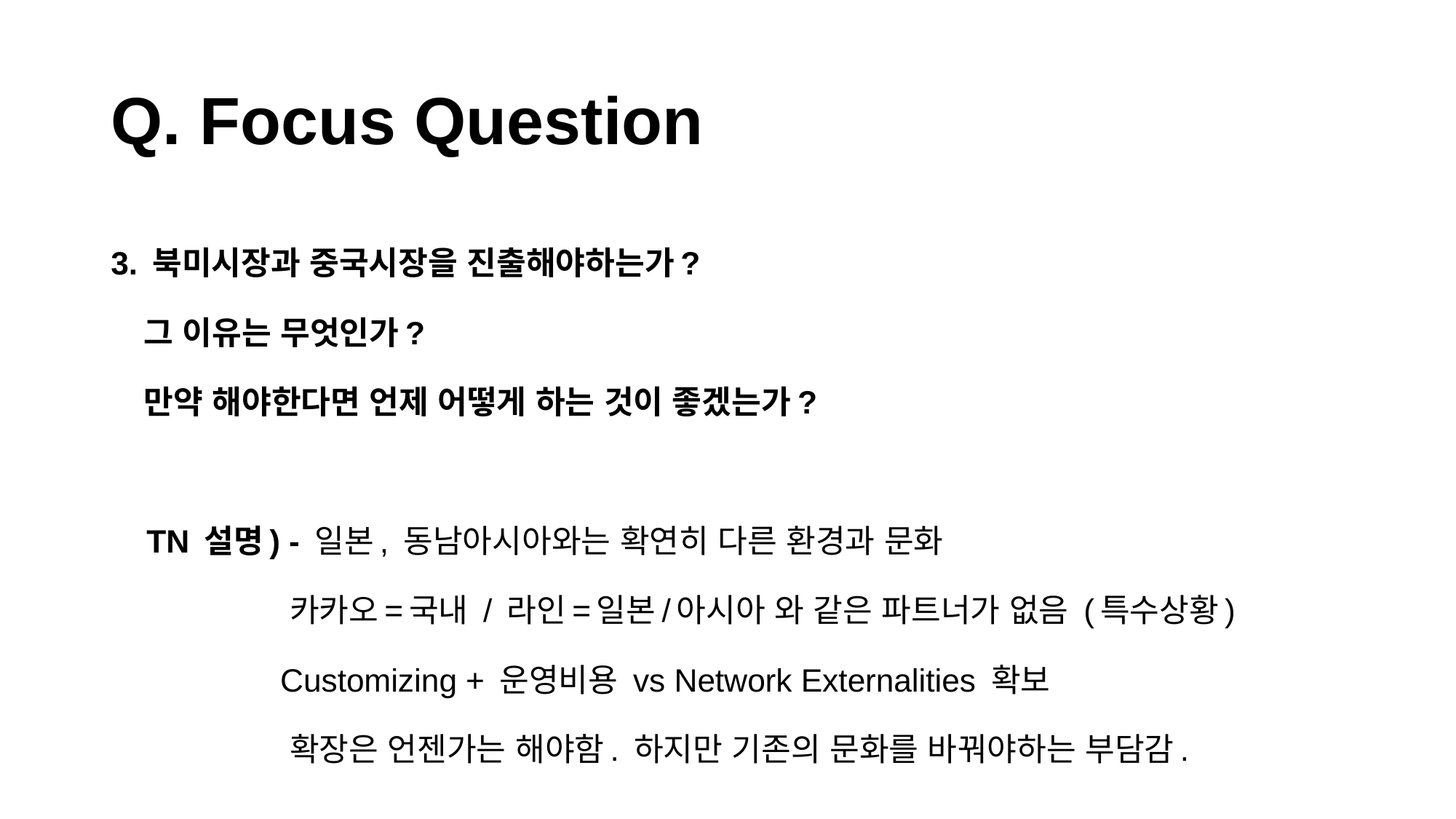

# Q. Focus Question
3. 북미시장과 중국시장을 진출해야하는가?
   그 이유는 무엇인가?
   만약 해야한다면 언제 어떻게 하는 것이 좋겠는가?

    TN 설명) - 일본, 동남아시아와는 확연히 다른 환경과 문화
                   카카오=국내 / 라인=일본/아시아 와 같은 파트너가 없음 (특수상황)
                   Customizing + 운영비용 vs Network Externalities 확보
                   확장은 언젠가는 해야함. 하지만 기존의 문화를 바꿔야하는 부담감.